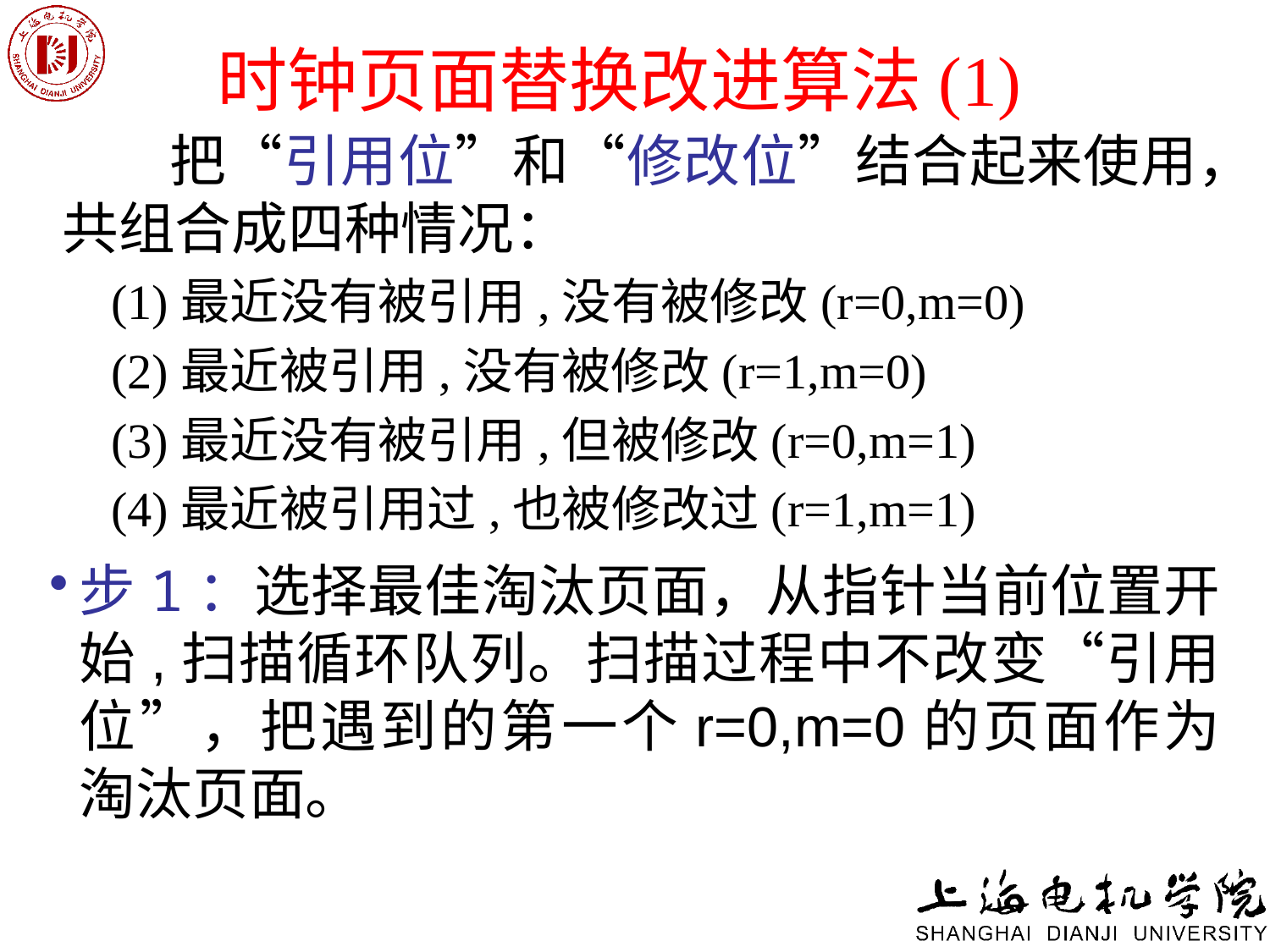

# 时钟页面替换改进算法(1)
       把“引用位”和“修改位”结合起来使用，共组合成四种情况：
    (1)最近没有被引用,没有被修改(r=0,m=0)
    (2)最近被引用,没有被修改(r=1,m=0)
    (3)最近没有被引用,但被修改(r=0,m=1)
    (4)最近被引用过,也被修改过(r=1,m=1)
步1：选择最佳淘汰页面，从指针当前位置开始,扫描循环队列。扫描过程中不改变“引用位”，把遇到的第一个r=0,m=0的页面作为淘汰页面。